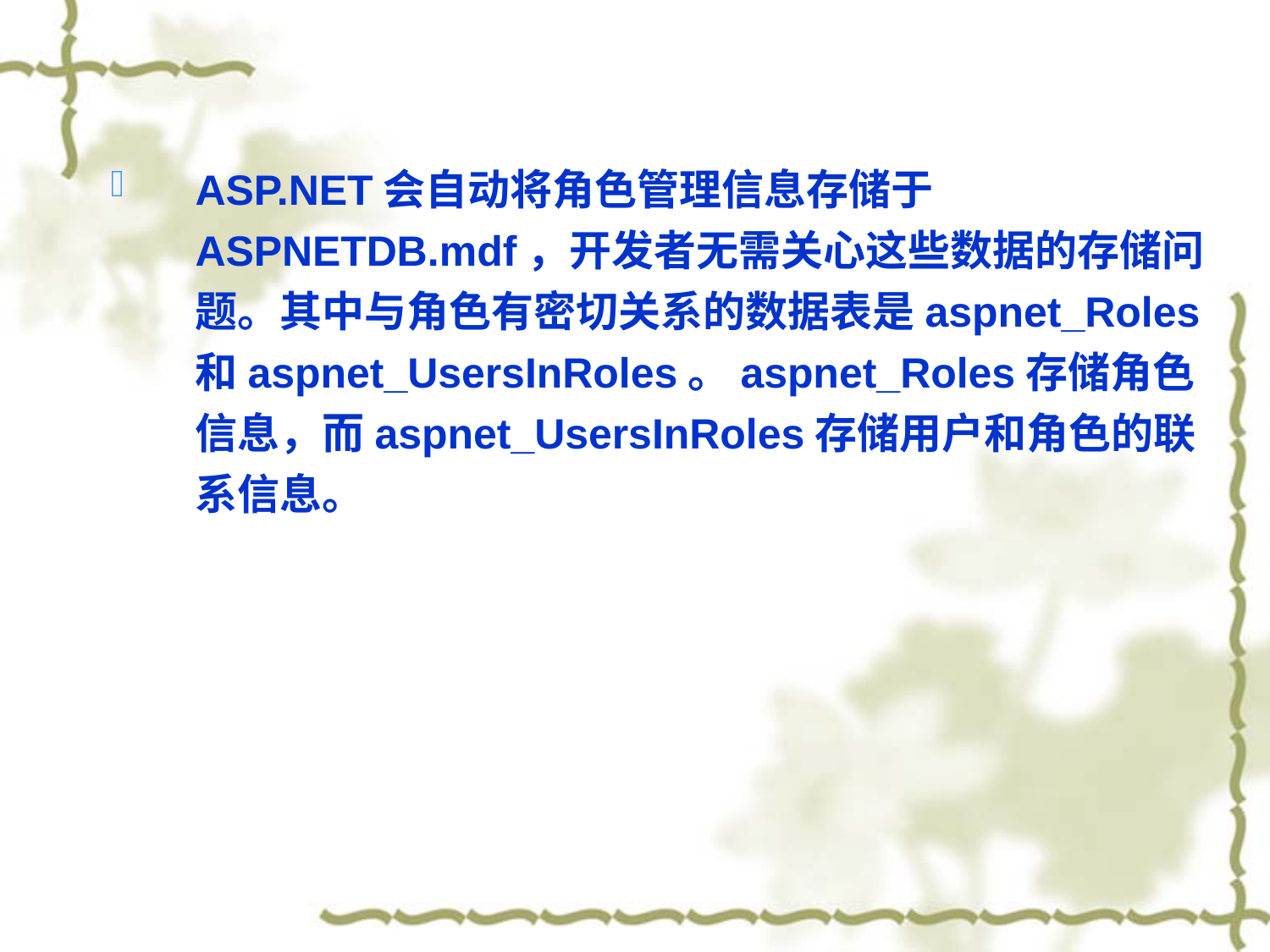

ASP.NET会自动将角色管理信息存储于ASPNETDB.mdf，开发者无需关心这些数据的存储问题。其中与角色有密切关系的数据表是aspnet_Roles和aspnet_UsersInRoles。aspnet_Roles存储角色信息，而aspnet_UsersInRoles存储用户和角色的联系信息。